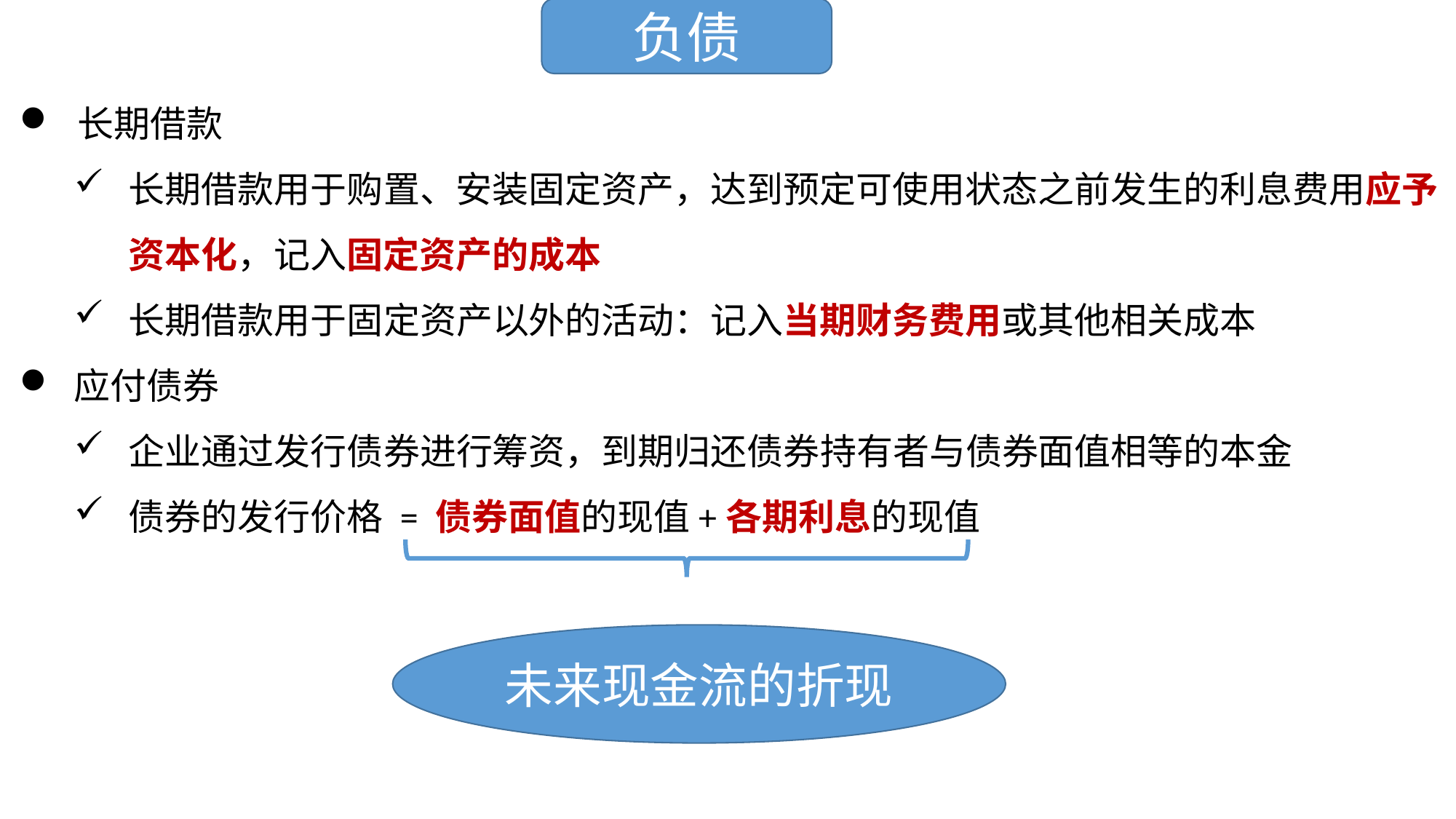

负债
 长期借款
长期借款用于购置、安装固定资产，达到预定可使用状态之前发生的利息费用应予资本化，记入固定资产的成本
长期借款用于固定资产以外的活动：记入当期财务费用或其他相关成本
应付债券
企业通过发行债券进行筹资，到期归还债券持有者与债券面值相等的本金
债券的发行价格 = 债券面值的现值+各期利息的现值

未来现金流的折现